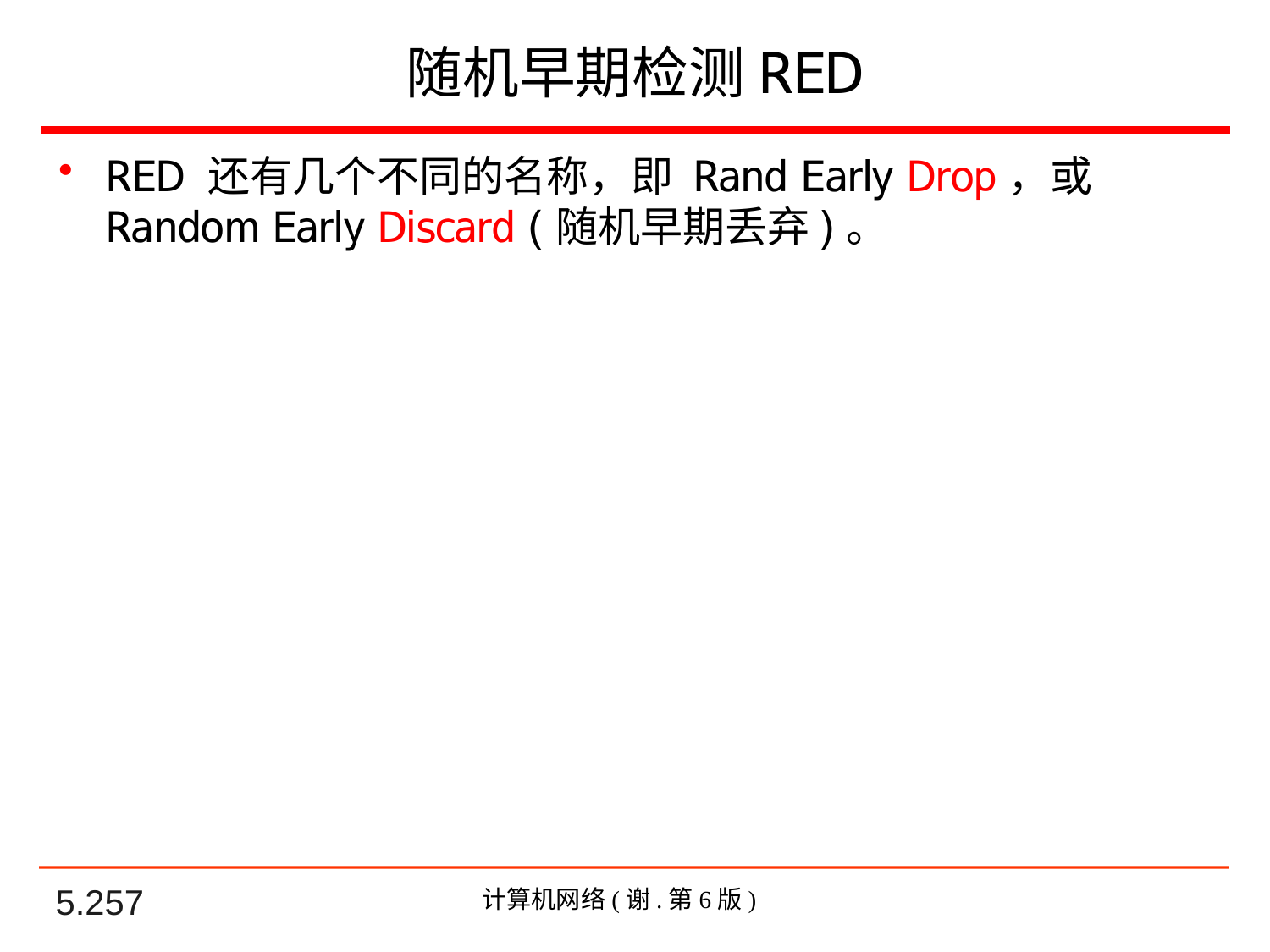

# 随机早期检测RED
RED 还有几个不同的名称，即 Rand Early Drop，或Random Early Discard (随机早期丢弃)。